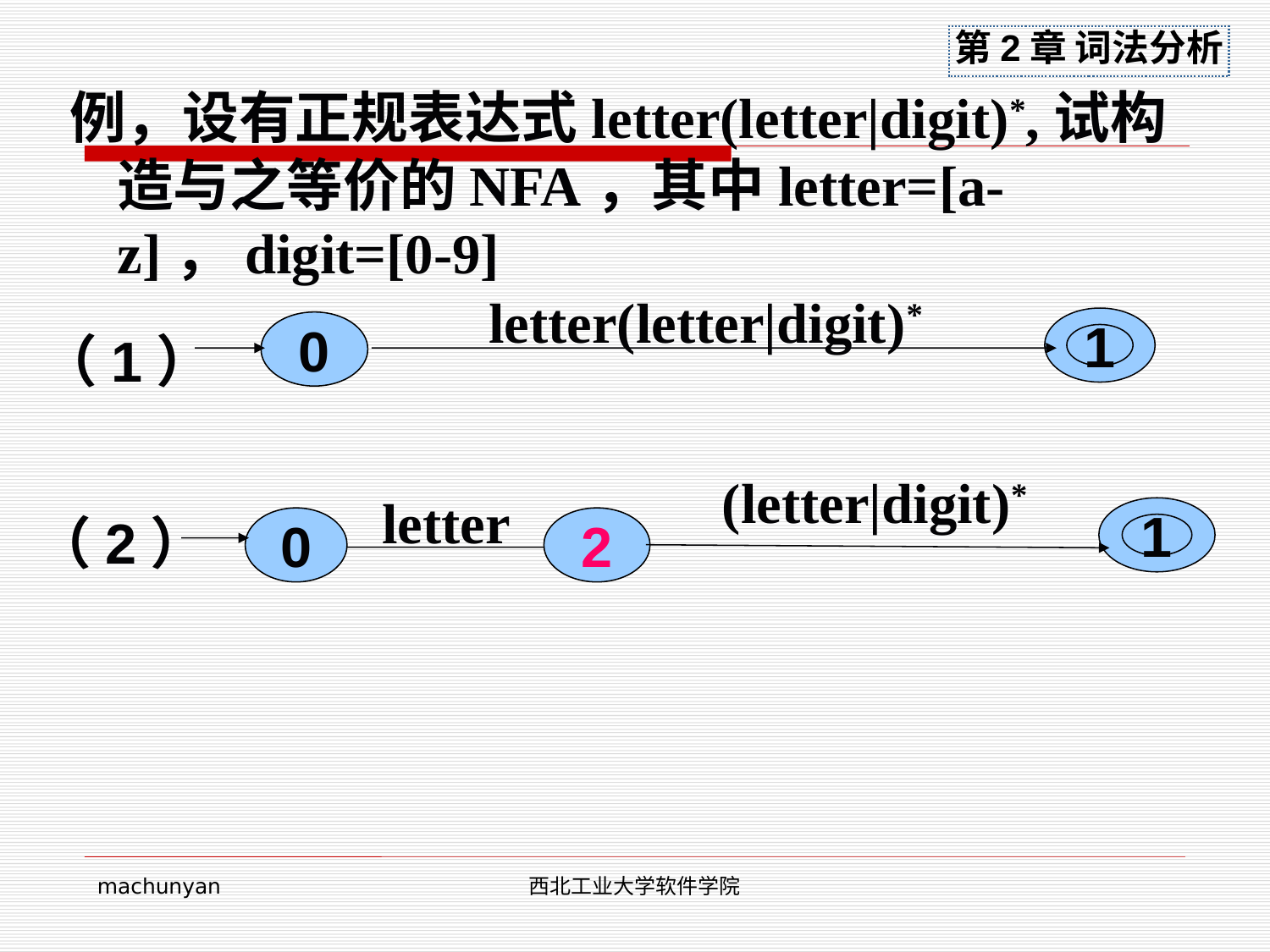

例，设有正规表达式letter(letter|digit)*,试构造与之等价的NFA，其中letter=[a-z]，digit=[0-9]
letter(letter|digit)*

1
0
（1）

(letter|digit)*
letter

1
0
2
（2）

machunyan

西北工业大学软件学院
82